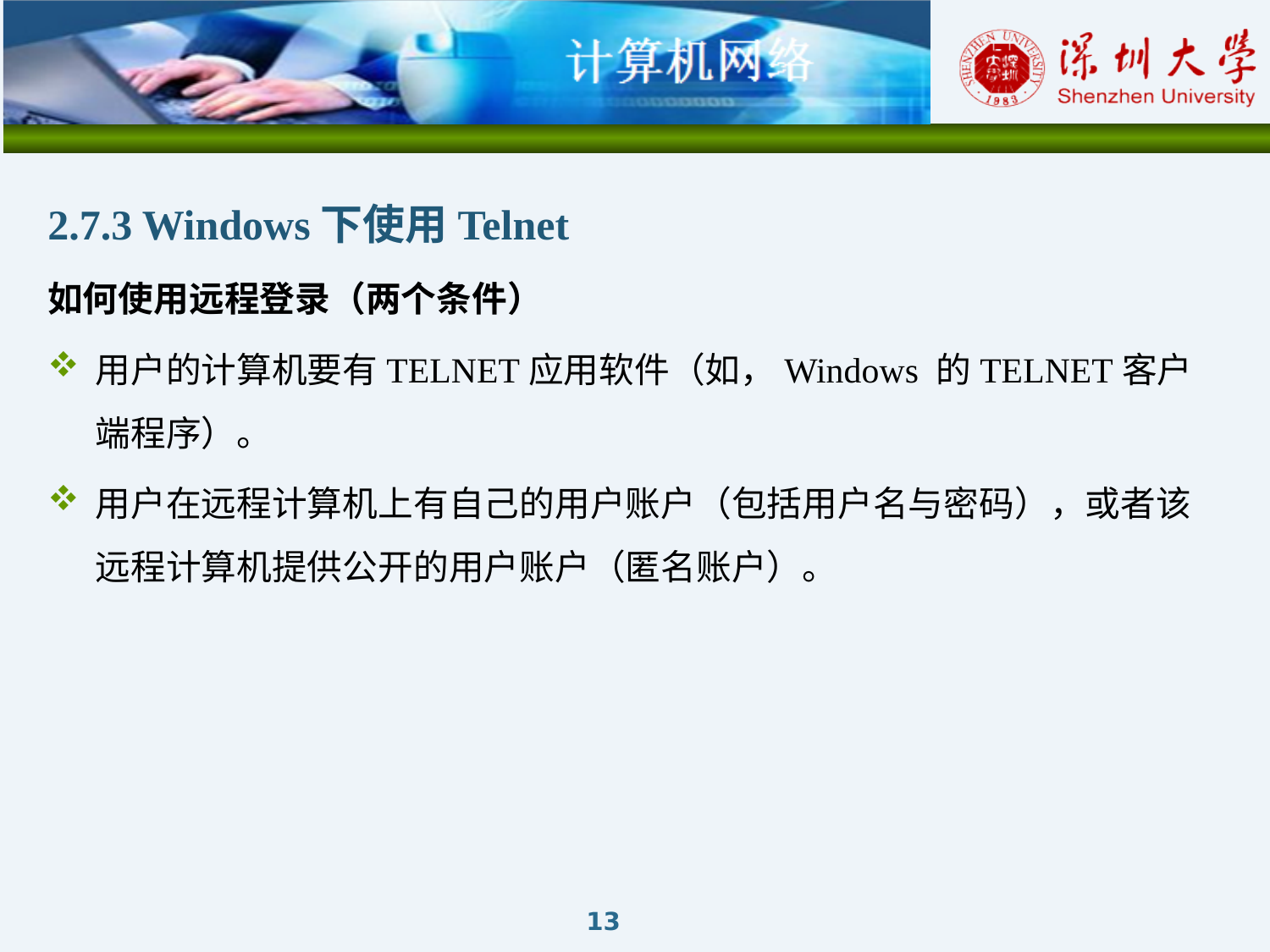

2.7.3 Windows下使用Telnet
如何使用远程登录（两个条件）
用户的计算机要有TELNET应用软件（如，Windows 的TELNET客户端程序）。
用户在远程计算机上有自己的用户账户（包括用户名与密码），或者该远程计算机提供公开的用户账户（匿名账户）。

13